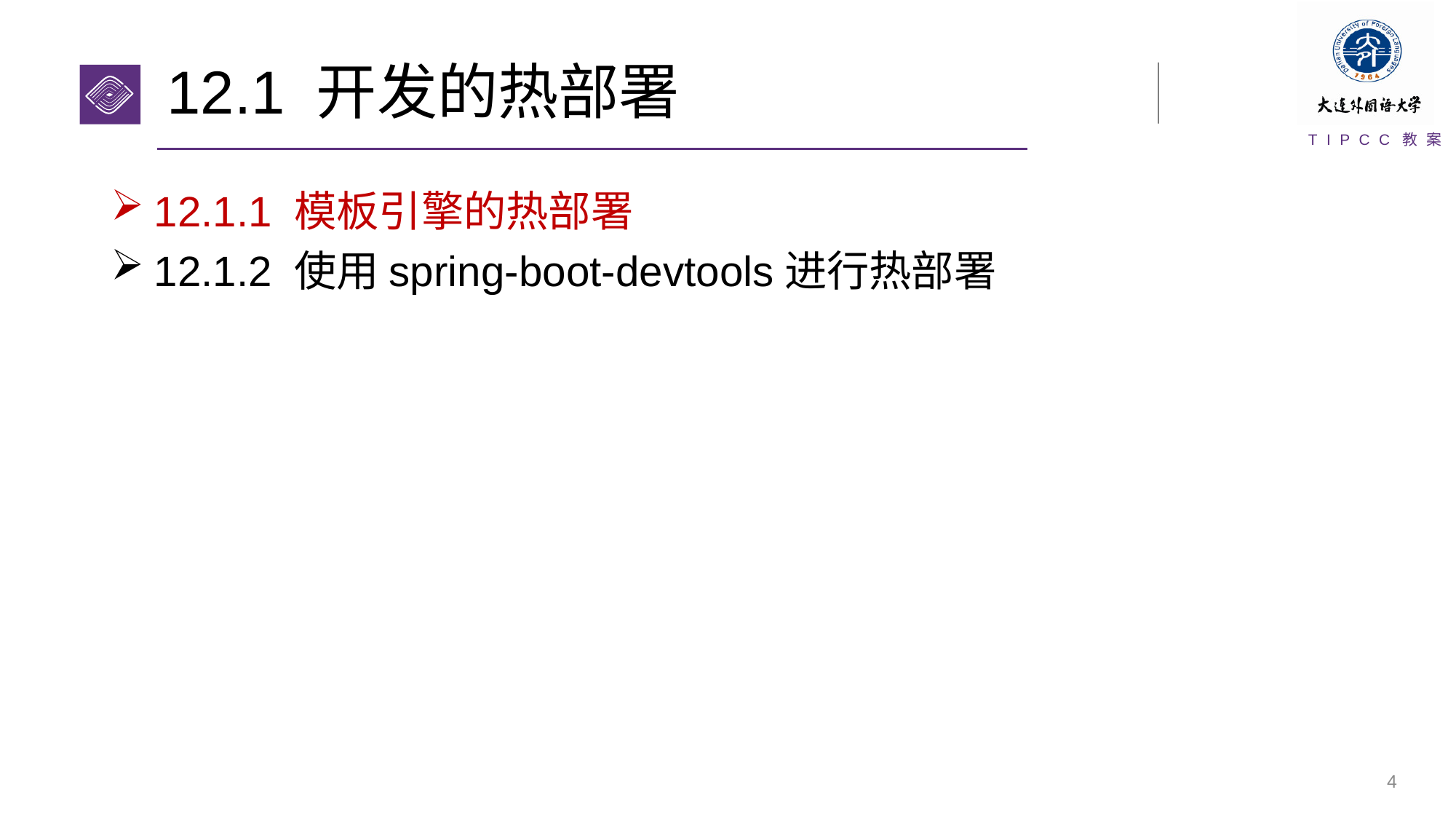

# 12.1 开发的热部署
12.1.1 模板引擎的热部署
12.1.2 使用spring-boot-devtools进行热部署
4